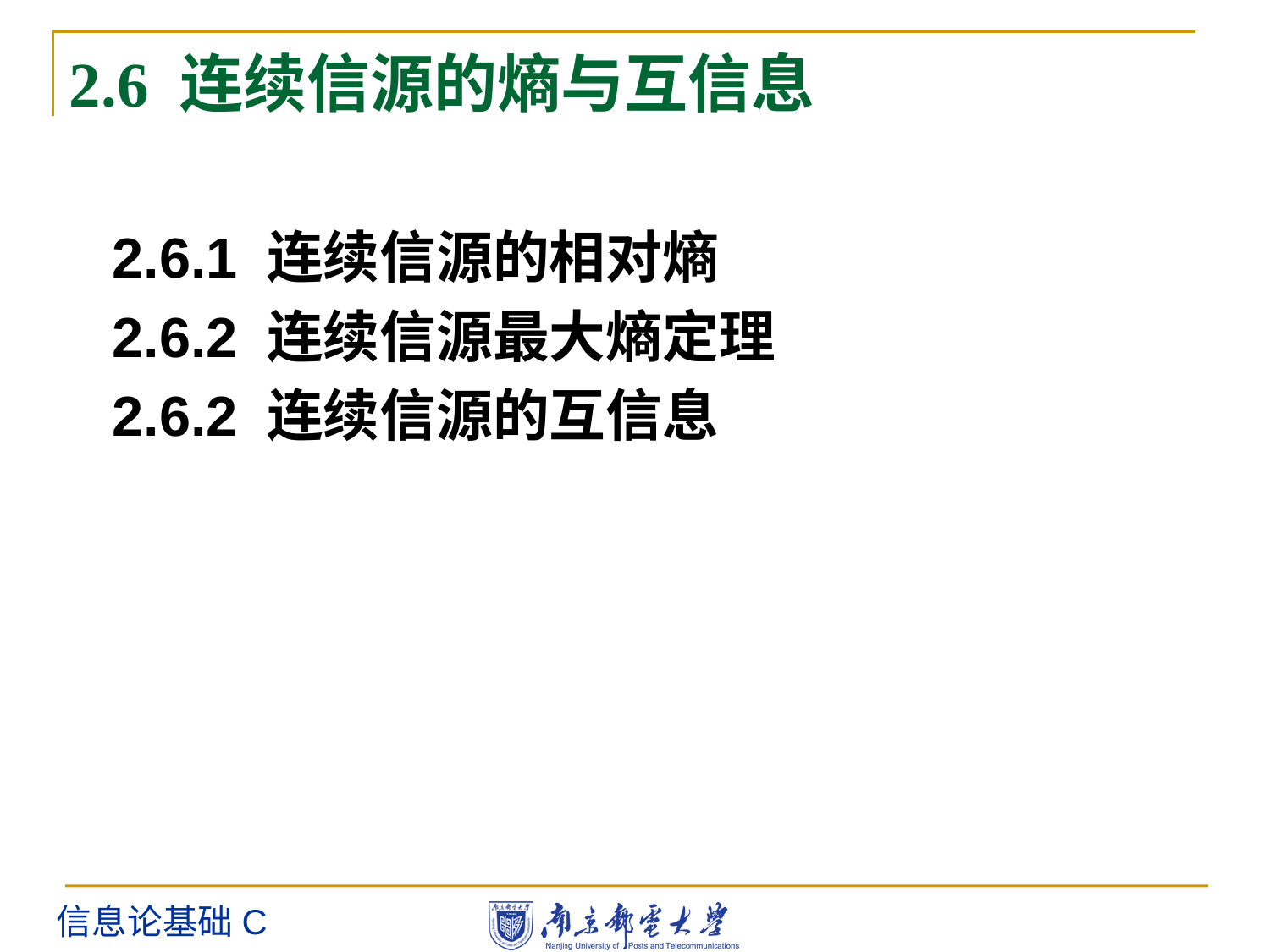

2.6 连续信源的熵与互信息

   2.6.1 连续信源的相对熵
   2.6.2 连续信源最大熵定理
   2.6.2 连续信源的互信息